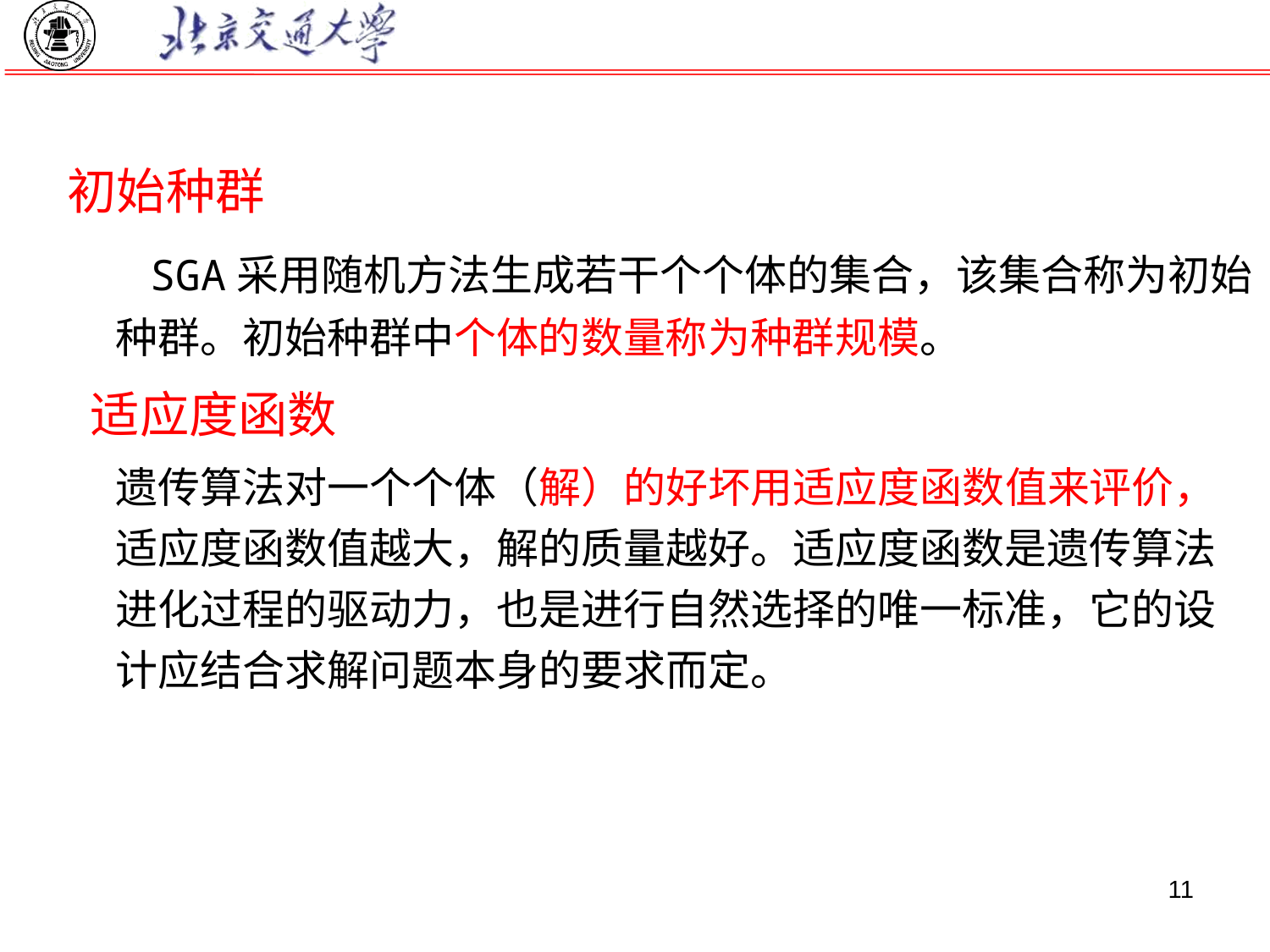

初始种群
      SGA采用随机方法生成若干个个体的集合，该集合称为初始种群。初始种群中个体的数量称为种群规模。
 适应度函数
    遗传算法对一个个体（解）的好坏用适应度函数值来评价，适应度函数值越大，解的质量越好。适应度函数是遗传算法进化过程的驱动力，也是进行自然选择的唯一标准，它的设计应结合求解问题本身的要求而定。

11